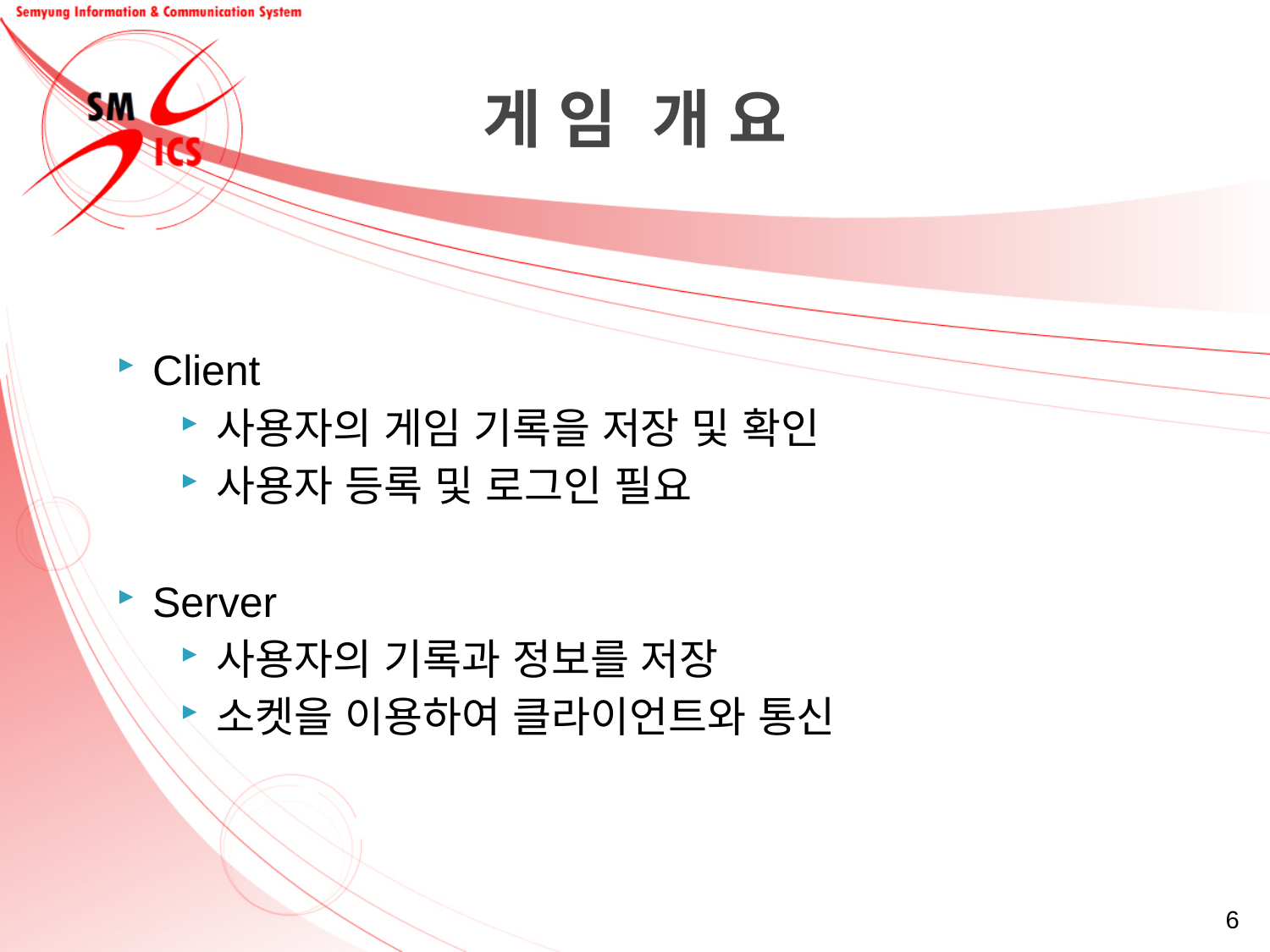

게 임  개 요
Client
사용자의 게임 기록을 저장 및 확인
사용자 등록 및 로그인 필요

Server
사용자의 기록과 정보를 저장
소켓을 이용하여 클라이언트와 통신
6